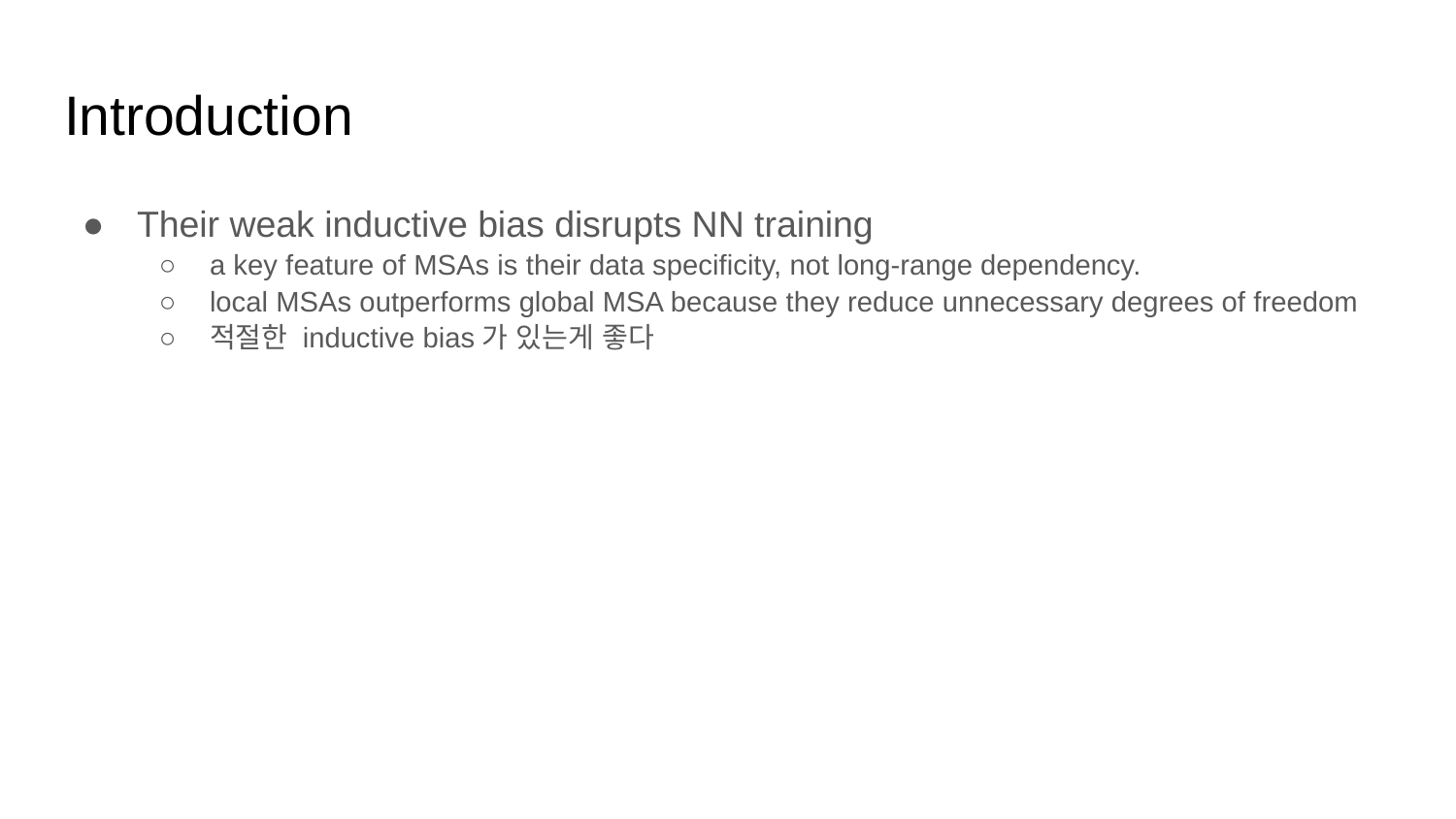

# Introduction
Their weak inductive bias disrupts NN training
a key feature of MSAs is their data specificity, not long-range dependency.
local MSAs outperforms global MSA because they reduce unnecessary degrees of freedom
적절한 inductive bias가 있는게 좋다